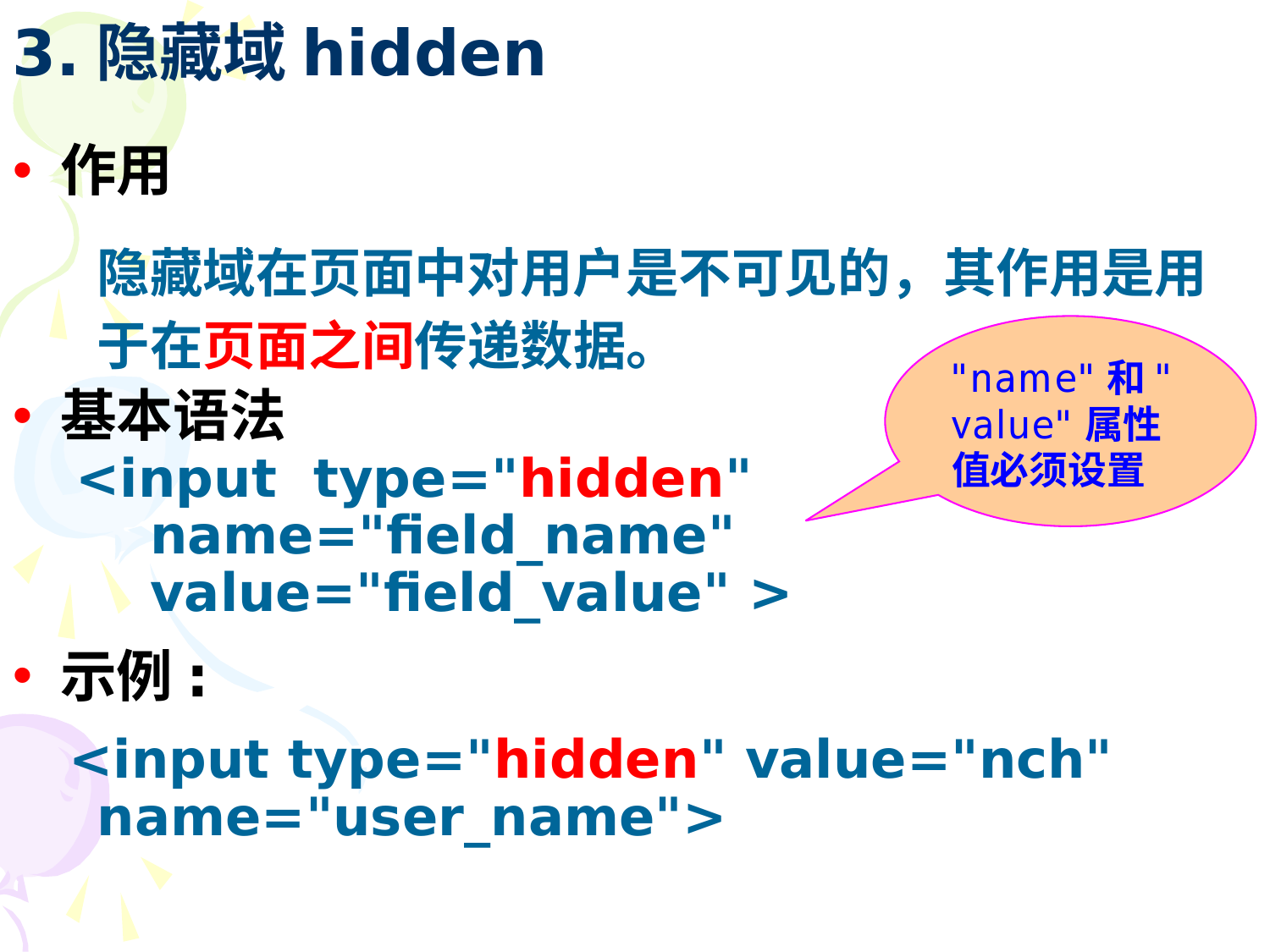

# 3.隐藏域hidden
作用
	隐藏域在页面中对用户是不可见的，其作用是用于在页面之间传递数据。
基本语法
<input  type="hidden"
	name="field_name"
	value="field_value" >
示例:
   <input type="hidden" value="nch" name="user_name">
"name"和"value"属性值必须设置